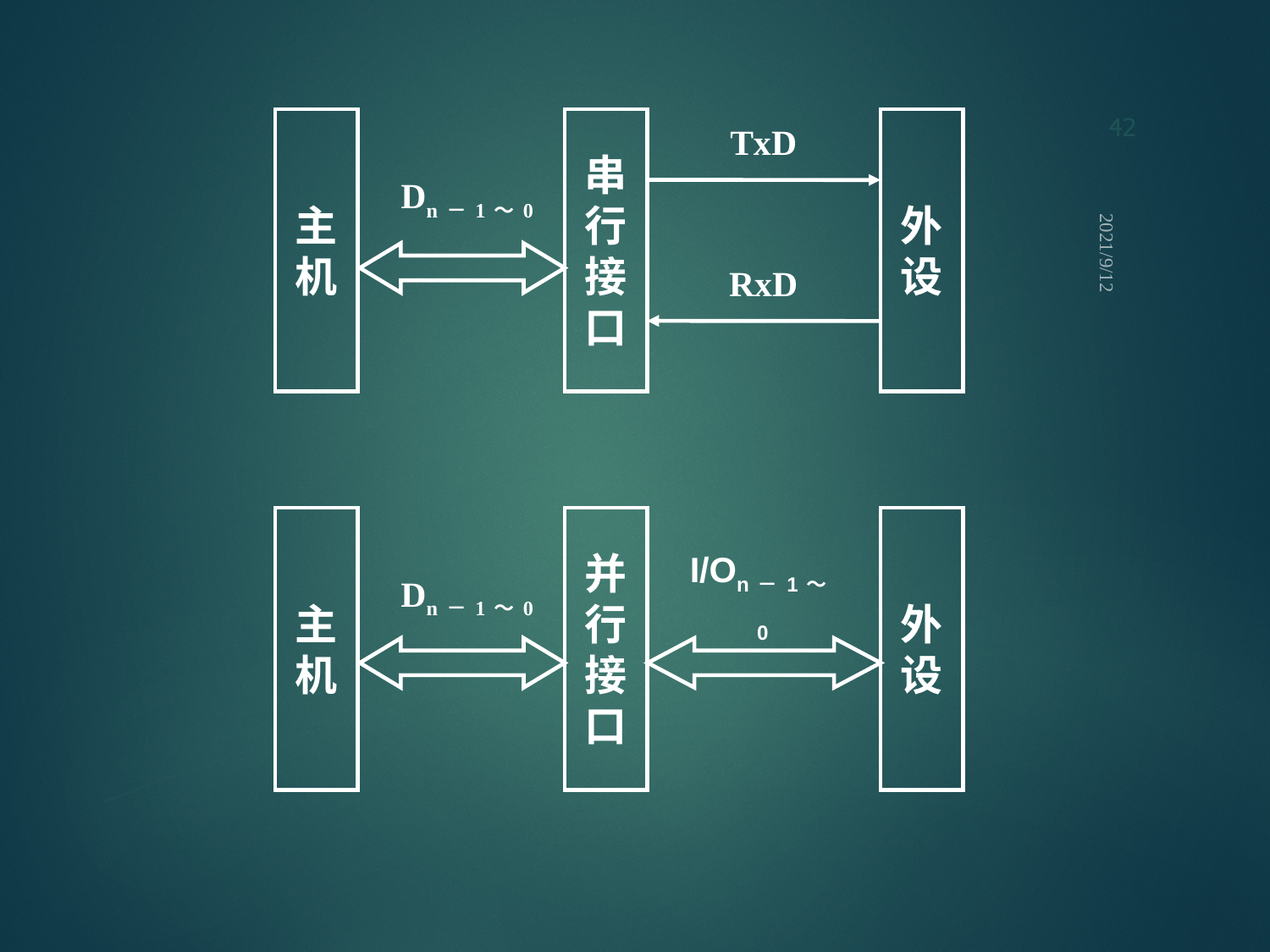

42
主机
串行接口
外设
TxD
Dn－1～0

2021/9/12
RxD

主机
并行接口
外设
Dn－1～0
I/On－1～0